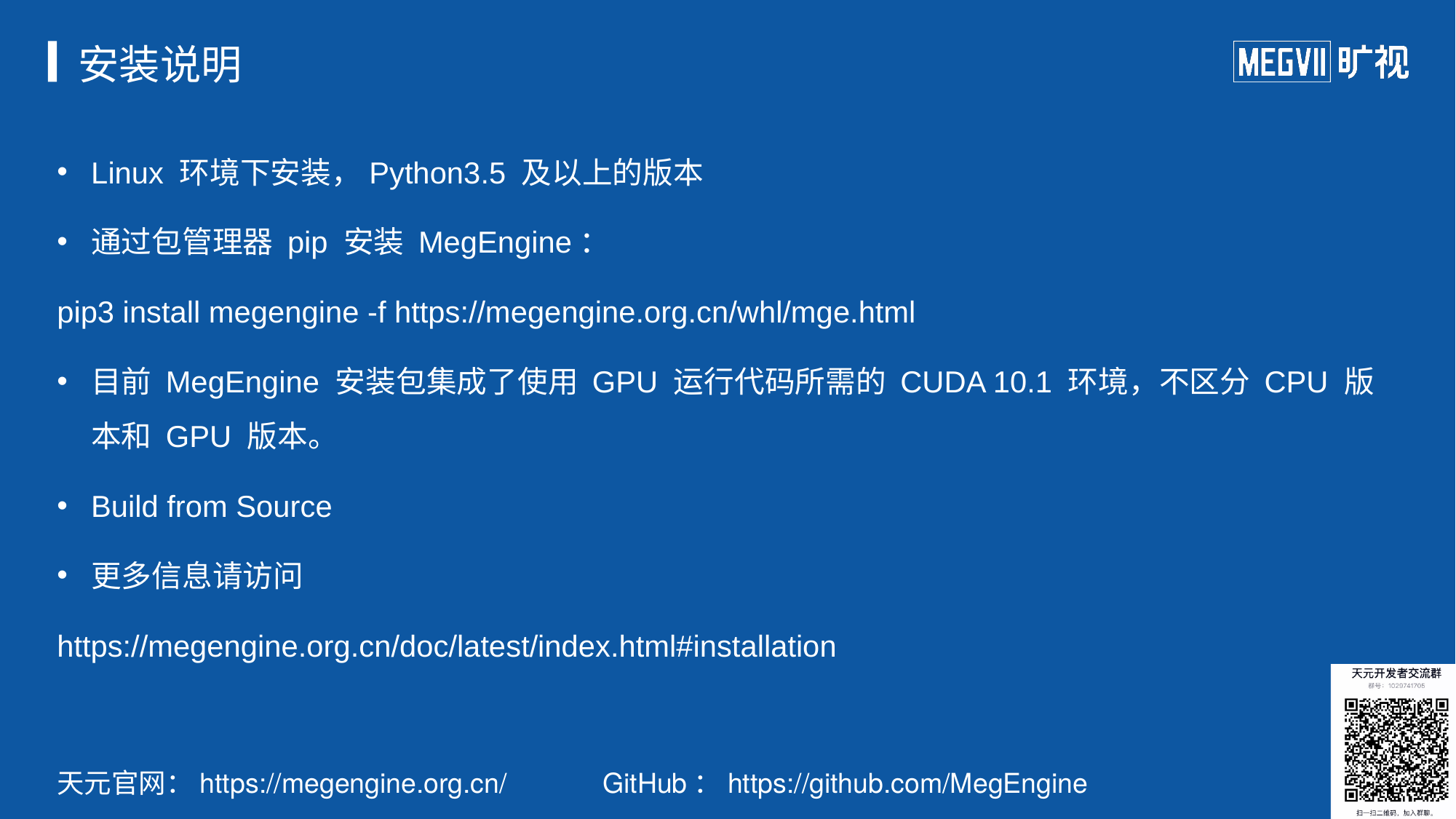

# 安装说明
Linux 环境下安装，Python3.5 及以上的版本
通过包管理器 pip 安装 MegEngine：
pip3 install megengine -f https://megengine.org.cn/whl/mge.html
目前 MegEngine 安装包集成了使用 GPU 运行代码所需的 CUDA 10.1 环境，不区分 CPU 版本和 GPU 版本。
Build from Source
更多信息请访问
https://megengine.org.cn/doc/latest/index.html#installation